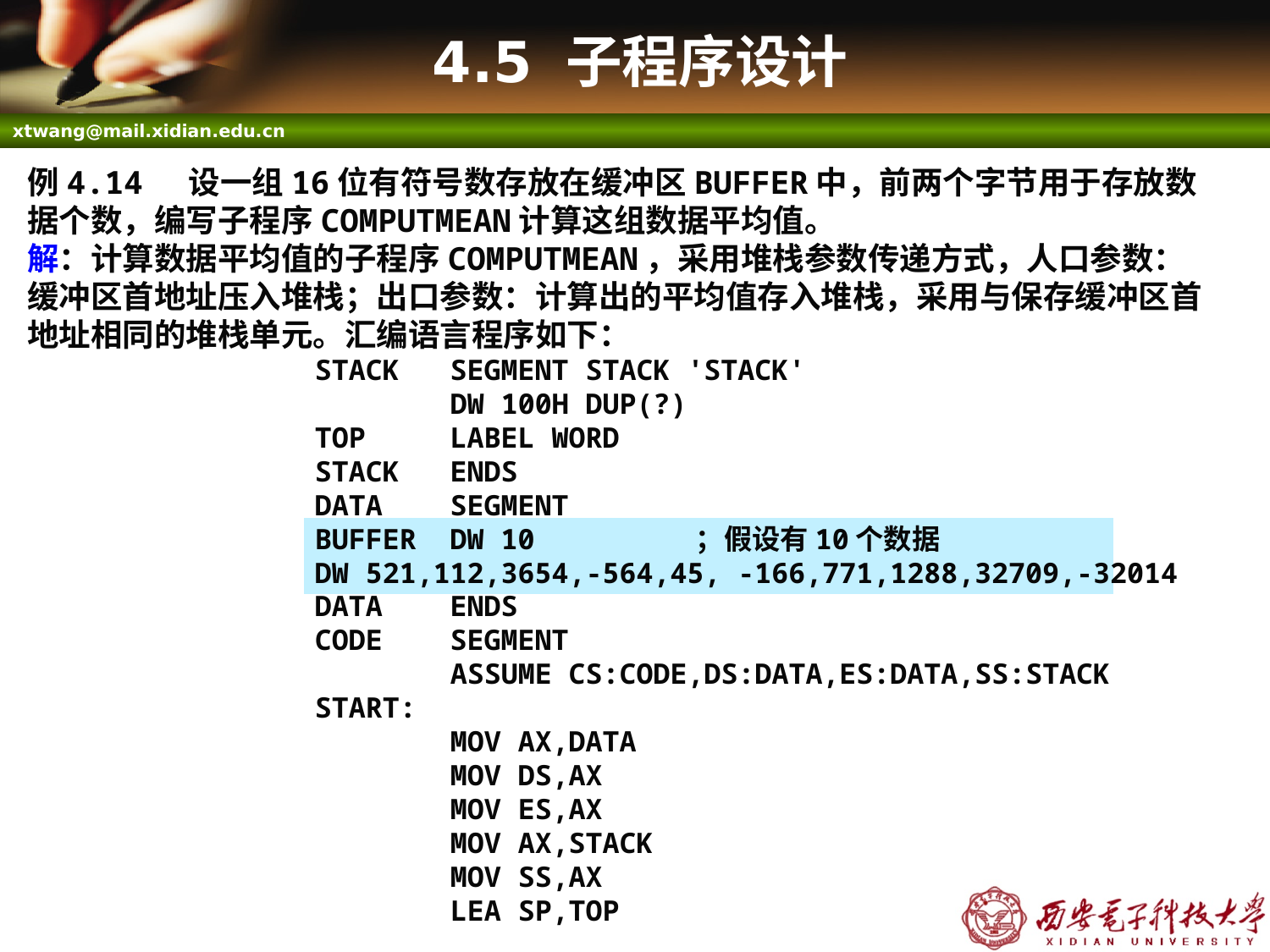

# 4.5 子程序设计
例4.14  设一组16位有符号数存放在缓冲区BUFFER中，前两个字节用于存放数据个数，编写子程序COMPUTMEAN计算这组数据平均值。
解：计算数据平均值的子程序COMPUTMEAN，采用堆栈参数传递方式，人口参数：缓冲区首地址压入堆栈；出口参数：计算出的平均值存入堆栈，采用与保存缓冲区首地址相同的堆栈单元。汇编语言程序如下：
STACK   SEGMENT STACK 'STACK'
        DW 100H DUP(?)
TOP     LABEL WORD
STACK   ENDS
DATA    SEGMENT
BUFFER  DW 10		；假设有10个数据
DW 521,112,3654,-564,45, -166,771,1288,32709,-32014
DATA    ENDS
CODE    SEGMENT
        ASSUME CS:CODE,DS:DATA,ES:DATA,SS:STACK
START:
        MOV AX,DATA
        MOV DS,AX
        MOV ES,AX
        MOV AX,STACK
        MOV SS,AX
        LEA SP,TOP